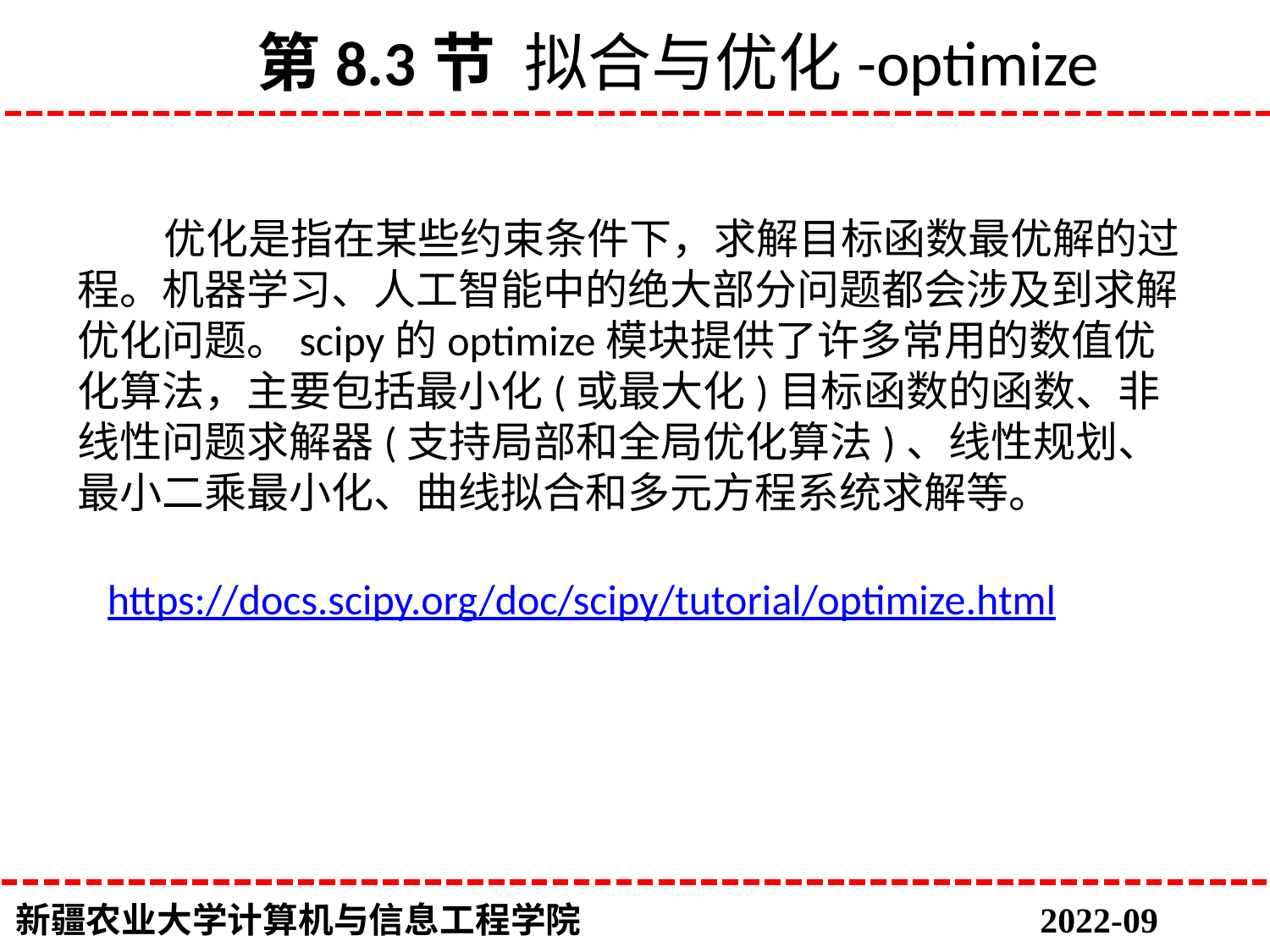

第8.3节  拟合与优化-optimize
        优化是指在某些约束条件下，求解目标函数最优解的过程。机器学习、人工智能中的绝大部分问题都会涉及到求解优化问题。scipy的optimize模块提供了许多常用的数值优化算法，主要包括最小化(或最大化)目标函数的函数、非线性问题求解器(支持局部和全局优化算法)、线性规划、最小二乘最小化、曲线拟合和多元方程系统求解等。
https://docs.scipy.org/doc/scipy/tutorial/optimize.html